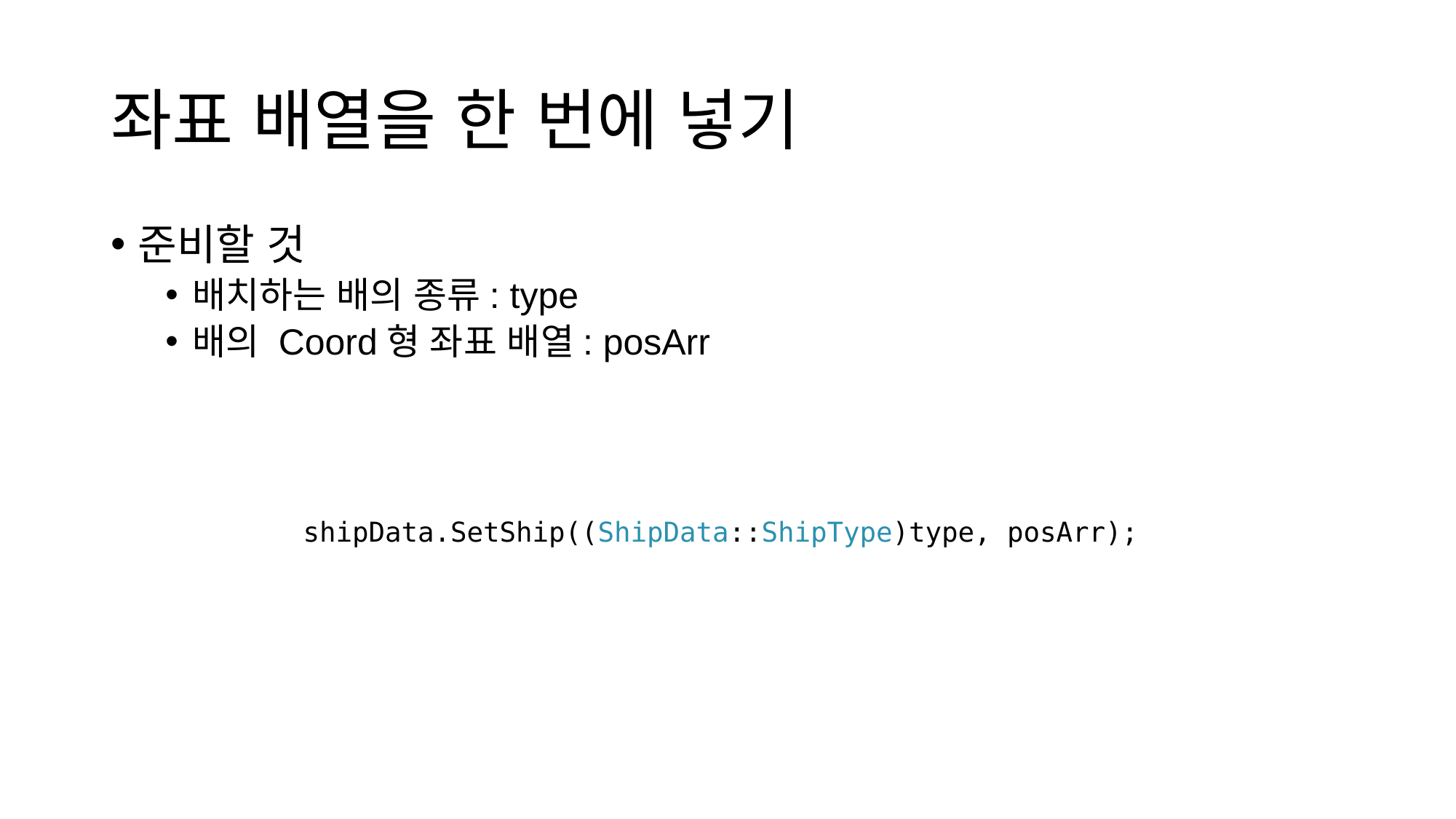

# 좌표 배열을 한 번에 넣기
준비할 것
배치하는 배의 종류: type
배의 Coord형 좌표 배열: posArr
shipData.SetShip((ShipData::ShipType)type, posArr);